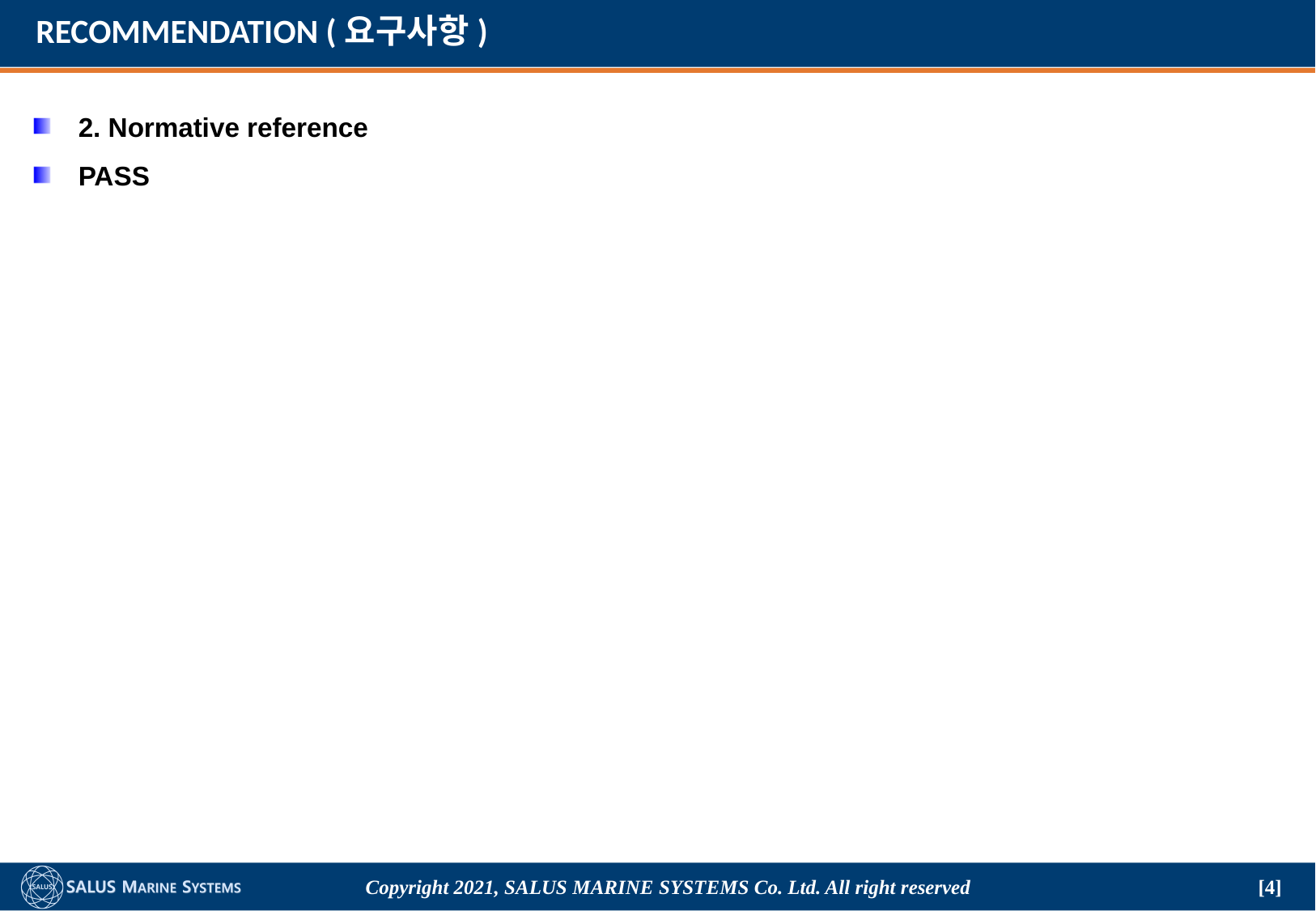

# RECOMMENDATION (요구사항)
2. Normative reference
PASS
Copyright 2021, SALUS Marine Systems Co. Ltd. All right reserved
[4]